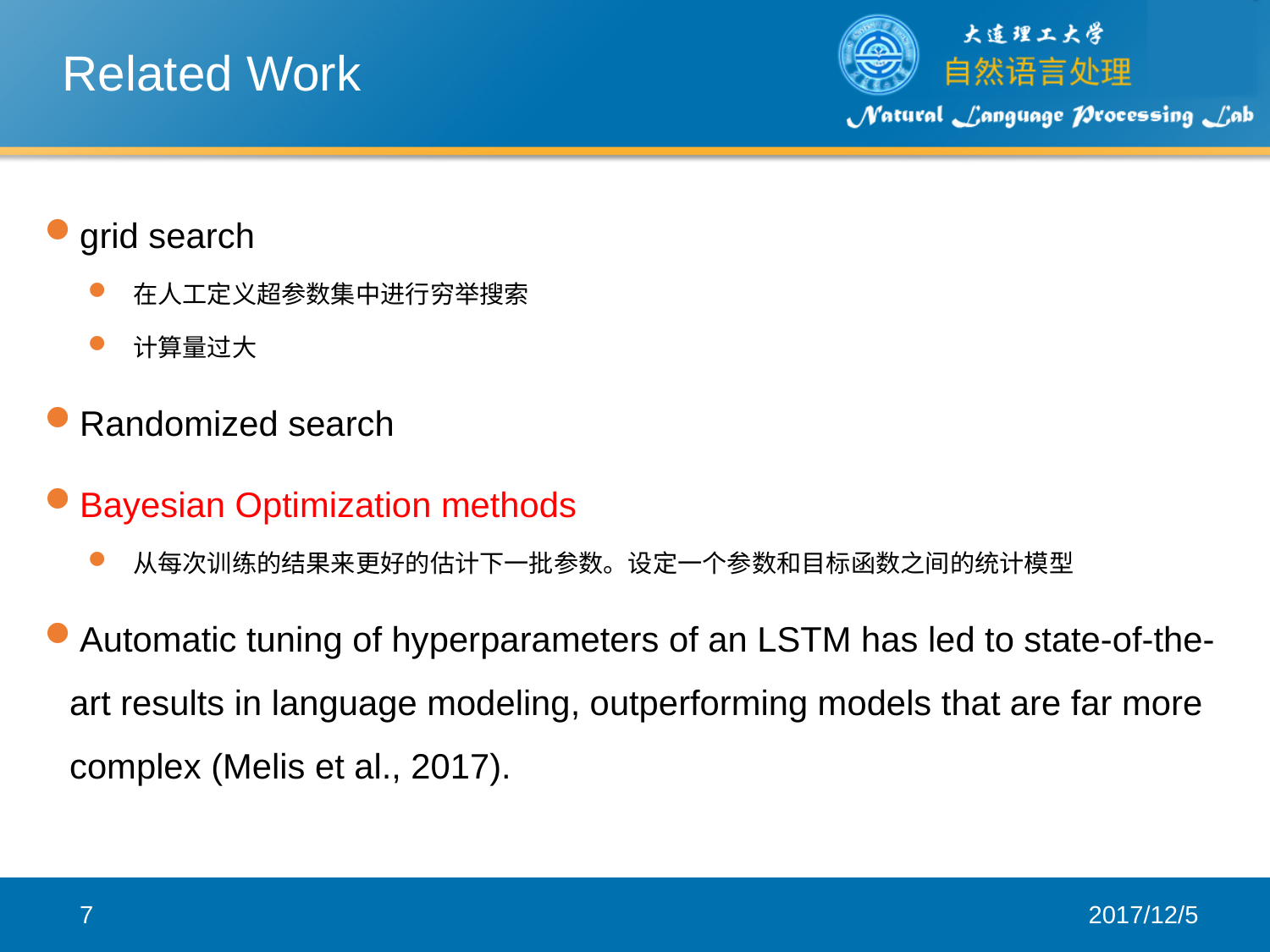

# Related Work
grid search
在人工定义超参数集中进行穷举搜索
计算量过大
Randomized search
Bayesian Optimization methods
从每次训练的结果来更好的估计下一批参数。设定一个参数和目标函数之间的统计模型
Automatic tuning of hyperparameters of an LSTM has led to state-of-the-art results in language modeling, outperforming models that are far more complex (Melis et al., 2017).
7
2017/12/5